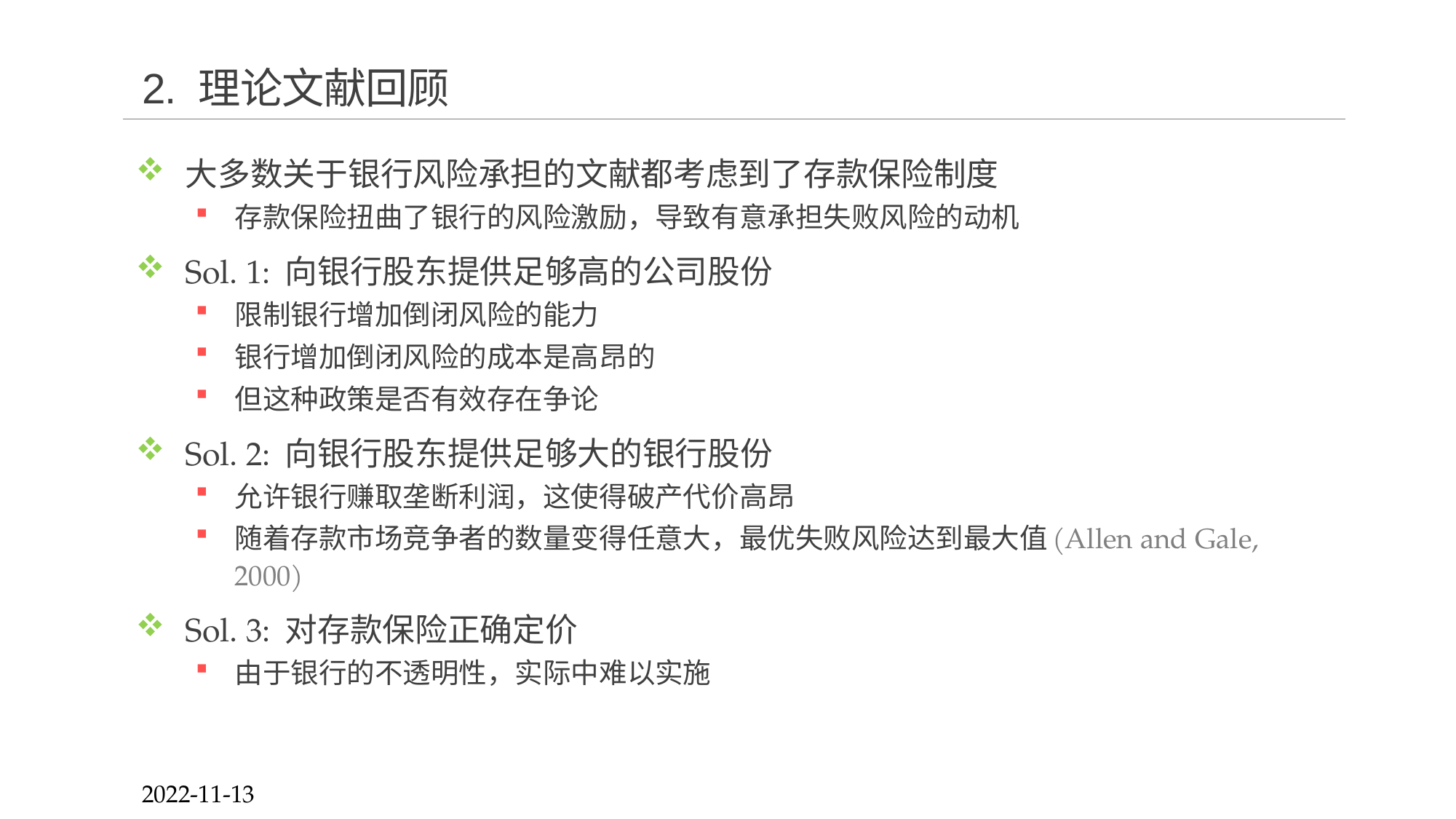

# 2. 理论文献回顾
大多数关于银行风险承担的文献都考虑到了存款保险制度
存款保险扭曲了银行的风险激励，导致有意承担失败风险的动机
Sol. 1: 向银行股东提供足够高的公司股份
限制银行增加倒闭风险的能力
银行增加倒闭风险的成本是高昂的
但这种政策是否有效存在争论
Sol. 2: 向银行股东提供足够大的银行股份
允许银行赚取垄断利润，这使得破产代价高昂
随着存款市场竞争者的数量变得任意大，最优失败风险达到最大值(Allen and Gale, 2000)
Sol. 3: 对存款保险正确定价
由于银行的不透明性，实际中难以实施
2022-11-13